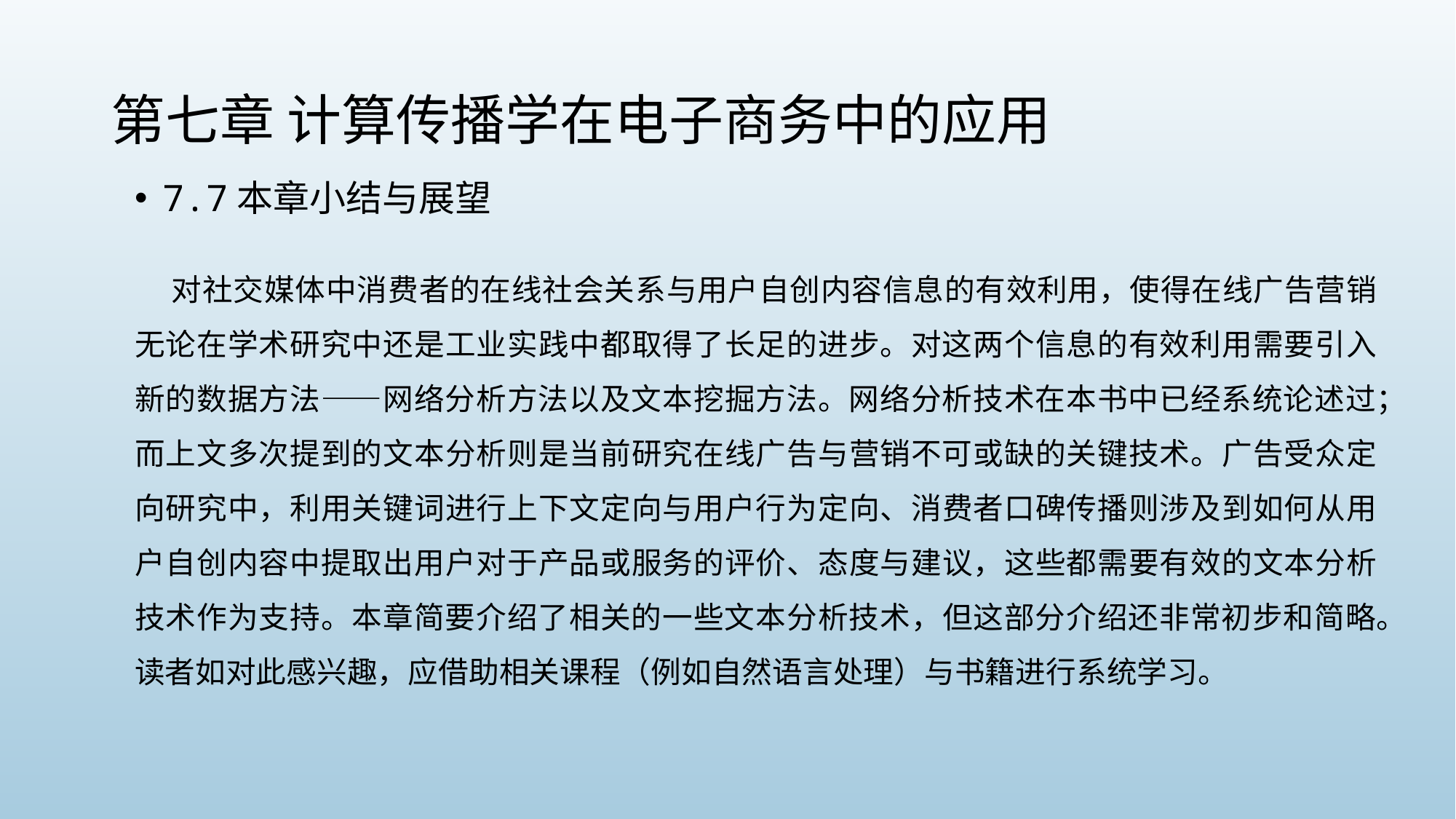

# 第七章 计算传播学在电子商务中的应用
7.7本章小结与展望
    对社交媒体中消费者的在线社会关系与用户自创内容信息的有效利用，使得在线广告营销无论在学术研究中还是工业实践中都取得了长足的进步。对这两个信息的有效利用需要引入新的数据方法——网络分析方法以及文本挖掘方法。网络分析技术在本书中已经系统论述过；而上文多次提到的文本分析则是当前研究在线广告与营销不可或缺的关键技术。广告受众定向研究中，利用关键词进行上下文定向与用户行为定向、消费者口碑传播则涉及到如何从用户自创内容中提取出用户对于产品或服务的评价、态度与建议，这些都需要有效的文本分析技术作为支持。本章简要介绍了相关的一些文本分析技术，但这部分介绍还非常初步和简略。读者如对此感兴趣，应借助相关课程（例如自然语言处理）与书籍进行系统学习。